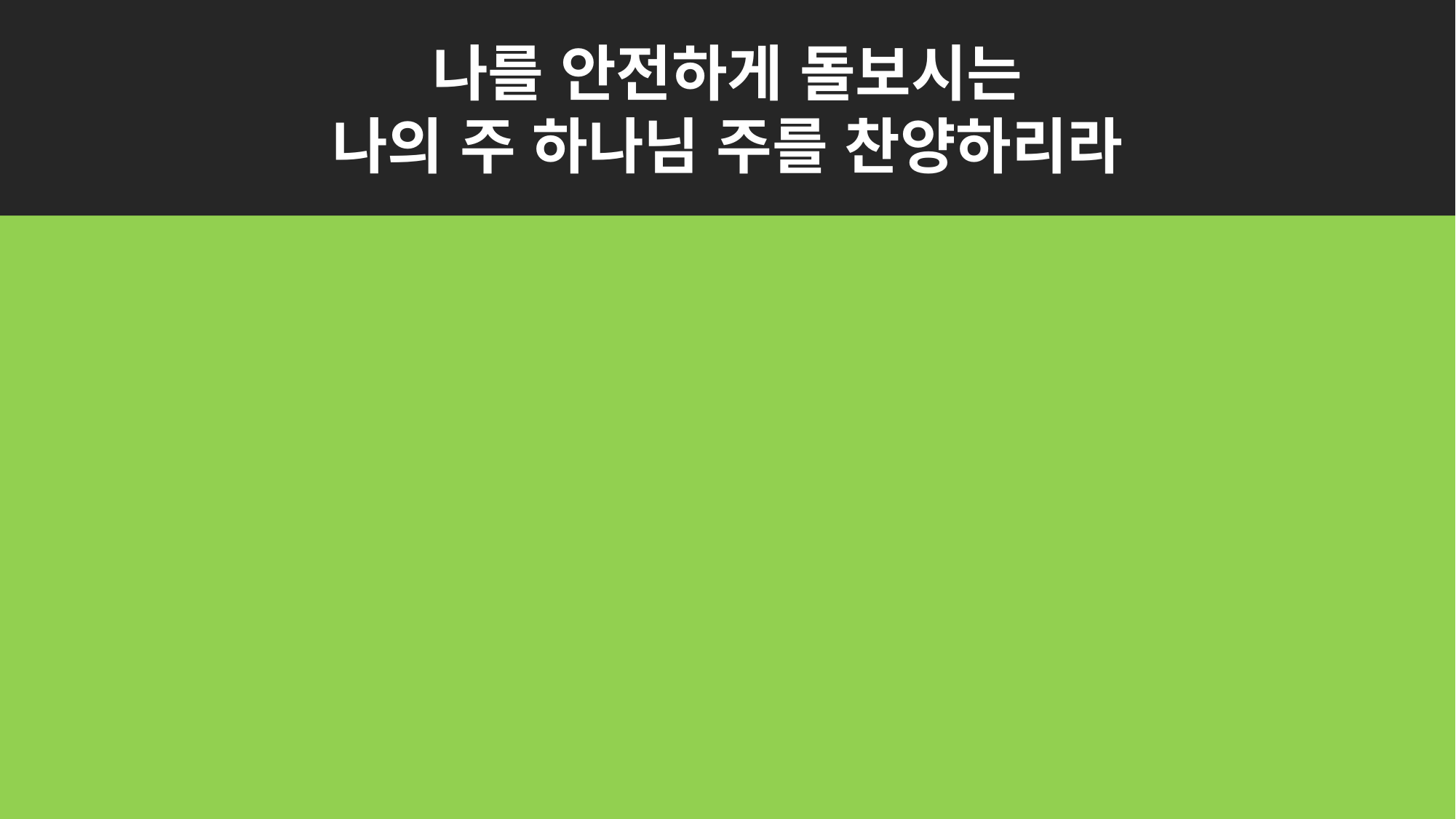

나를 안전하게 돌보시는
나의 주 하나님 주를 찬양하리라